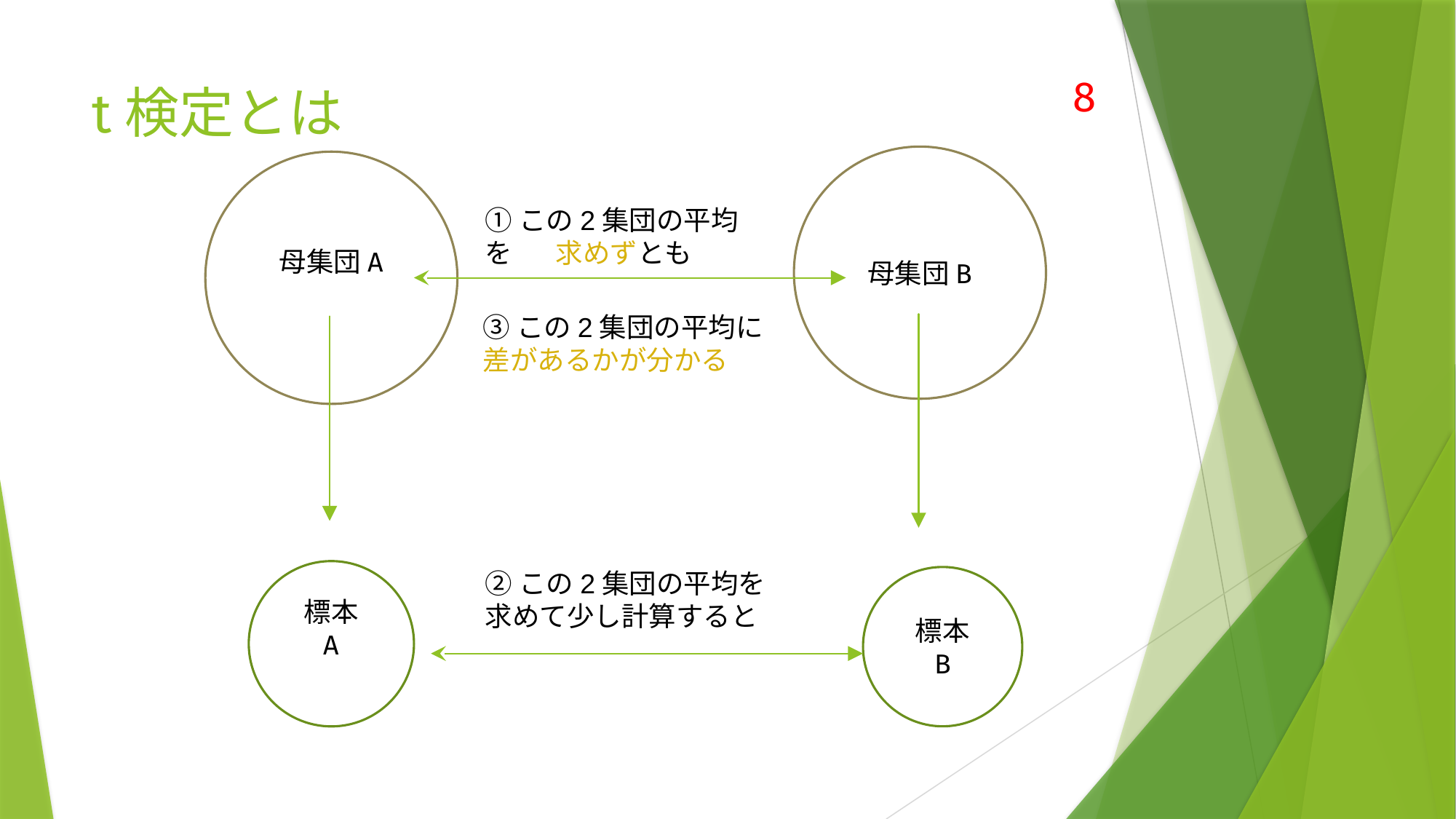

# t検定とは
8
母集団B
母集団A

①この2集団の平均を       求めずとも
③この2集団の平均に
差があるかが分かる
標本
A

②この2集団の平均を
求めて少し計算すると
標本
B